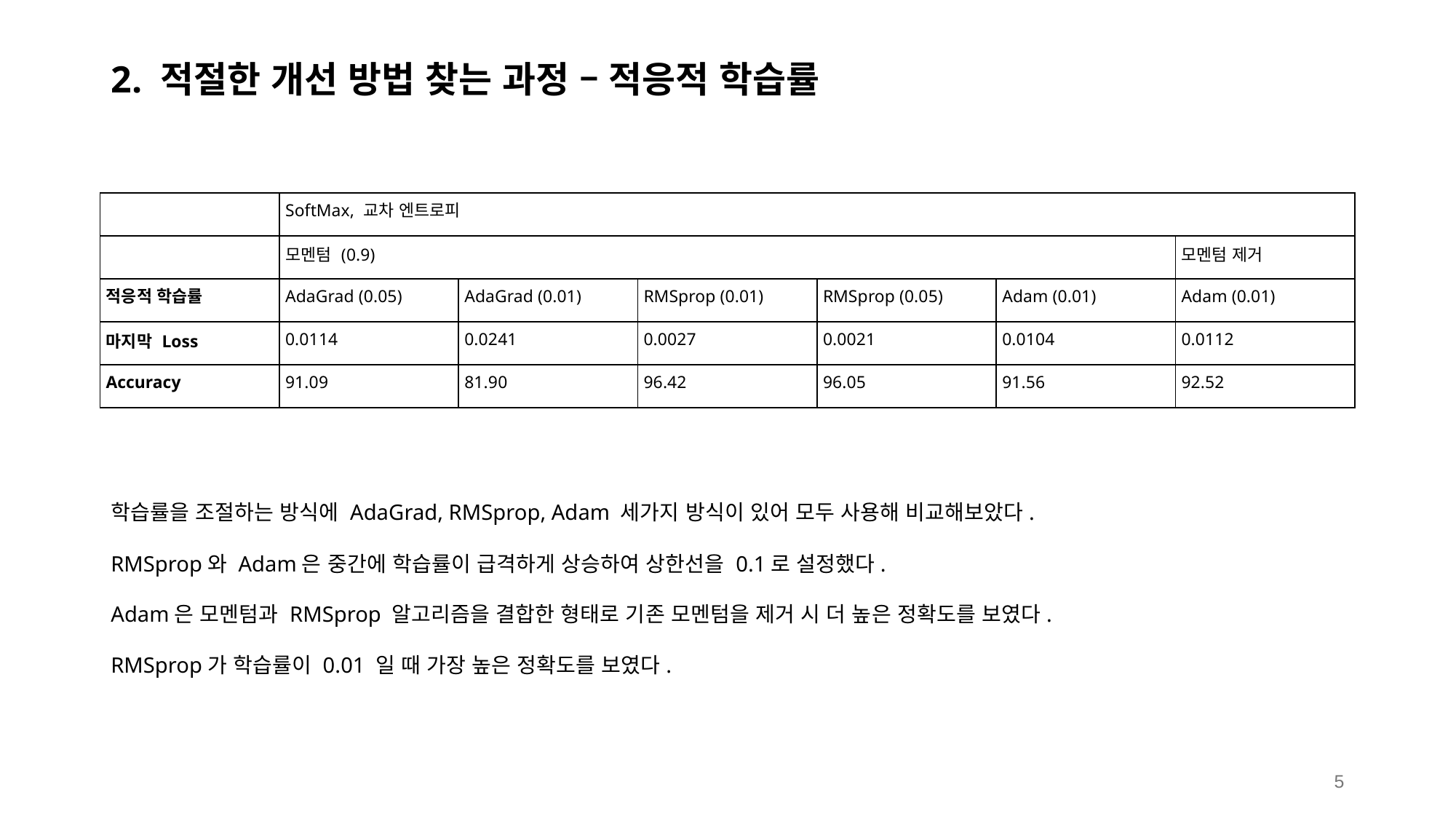

# 2. 적절한 개선 방법 찾는 과정 – 적응적 학습률
|  | SoftMax, 교차 엔트로피 |  |  |  |  |  |
| --- | --- | --- | --- | --- | --- | --- |
|  | 모멘텀 (0.9) |  |  |  |  | 모멘텀 제거 |
| 적응적 학습률 | AdaGrad (0.05) | AdaGrad (0.01) | RMSprop (0.01) | RMSprop (0.05) | Adam (0.01) | Adam (0.01) |
| 마지막 Loss | 0.0114 | 0.0241 | 0.0027 | 0.0021 | 0.0104 | 0.0112 |
| Accuracy | 91.09 | 81.90 | 96.42 | 96.05 | 91.56 | 92.52 |
학습률을 조절하는 방식에 AdaGrad, RMSprop, Adam 세가지 방식이 있어 모두 사용해 비교해보았다.

RMSprop와 Adam은 중간에 학습률이 급격하게 상승하여 상한선을 0.1로 설정했다.

Adam은 모멘텀과 RMSprop 알고리즘을 결합한 형태로 기존 모멘텀을 제거 시 더 높은 정확도를 보였다.

RMSprop가 학습률이 0.01 일 때 가장 높은 정확도를 보였다.
5